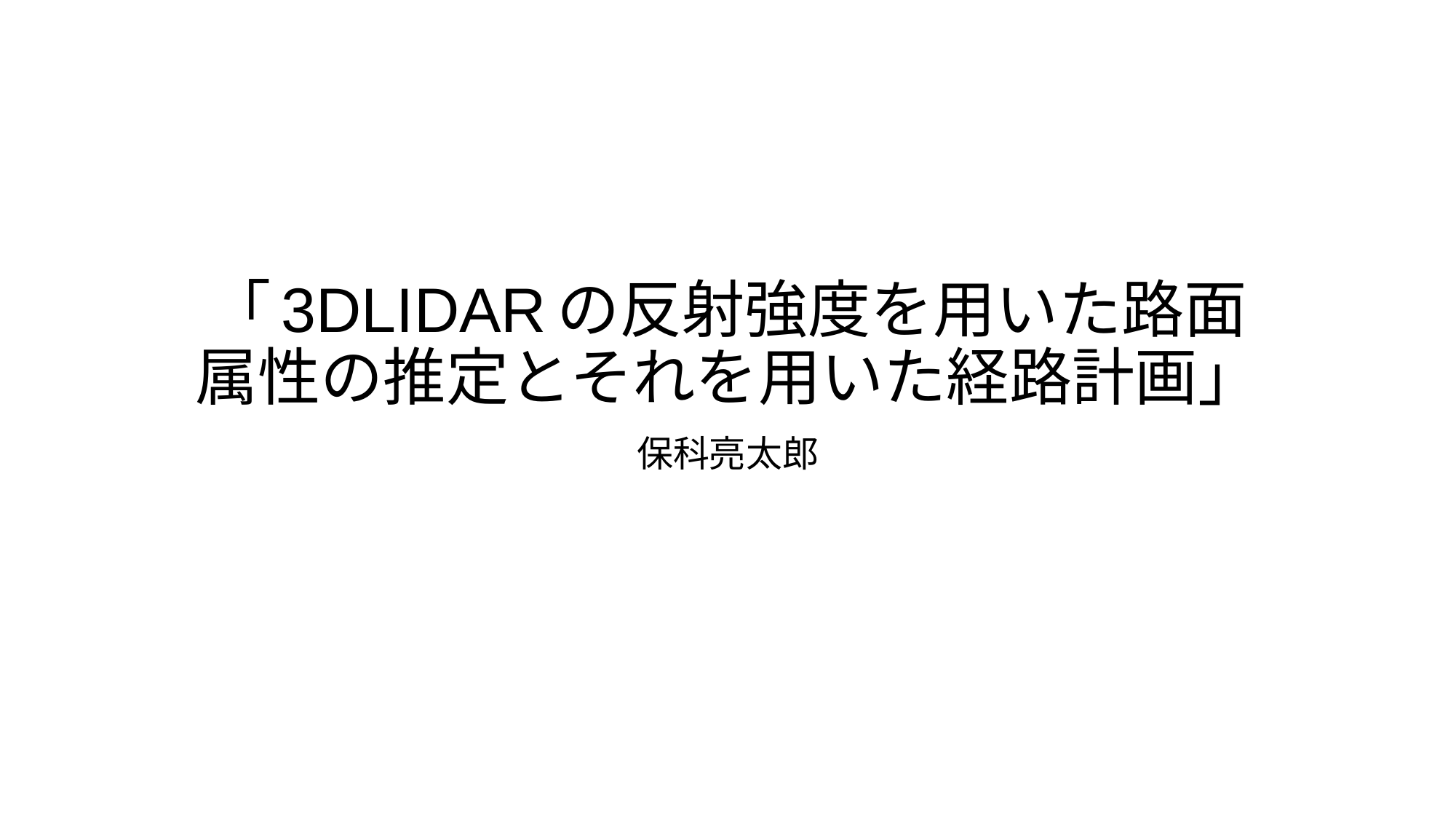

# 「3DLIDARの反射強度を用いた路面属性の推定とそれを用いた経路計画」
保科亮太郎